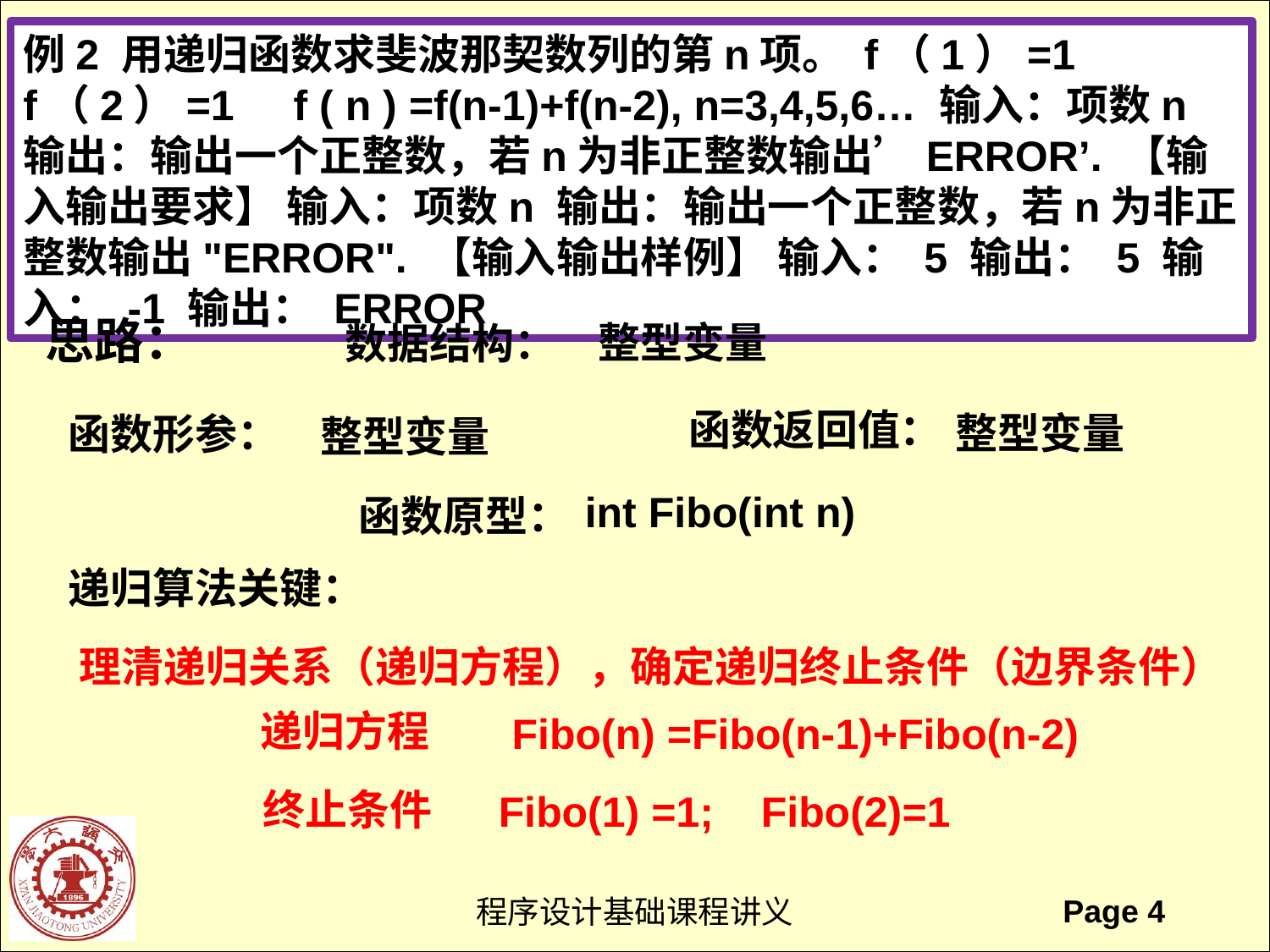

例2 用递归函数求斐波那契数列的第n项。 f（1）=1 f（2）=1     f ( n ) =f(n-1)+f(n-2), n=3,4,5,6… 输入：项数n 输出：输出一个正整数，若n为非正整数输出’ERROR’. 【输入输出要求】 输入：项数n 输出：输出一个正整数，若n为非正整数输出"ERROR". 【输入输出样例】 输入： 5 输出： 5 输入： -1 输出： ERROR
#
思路：
整型变量
数据结构：
函数返回值：
整型变量
函数形参：
整型变量
int Fibo(int n)
函数原型：
递归算法关键：
理清递归关系（递归方程），确定递归终止条件（边界条件）
递归方程
Fibo(n) =Fibo(n-1)+Fibo(n-2)
终止条件
Fibo(1) =1;    Fibo(2)=1